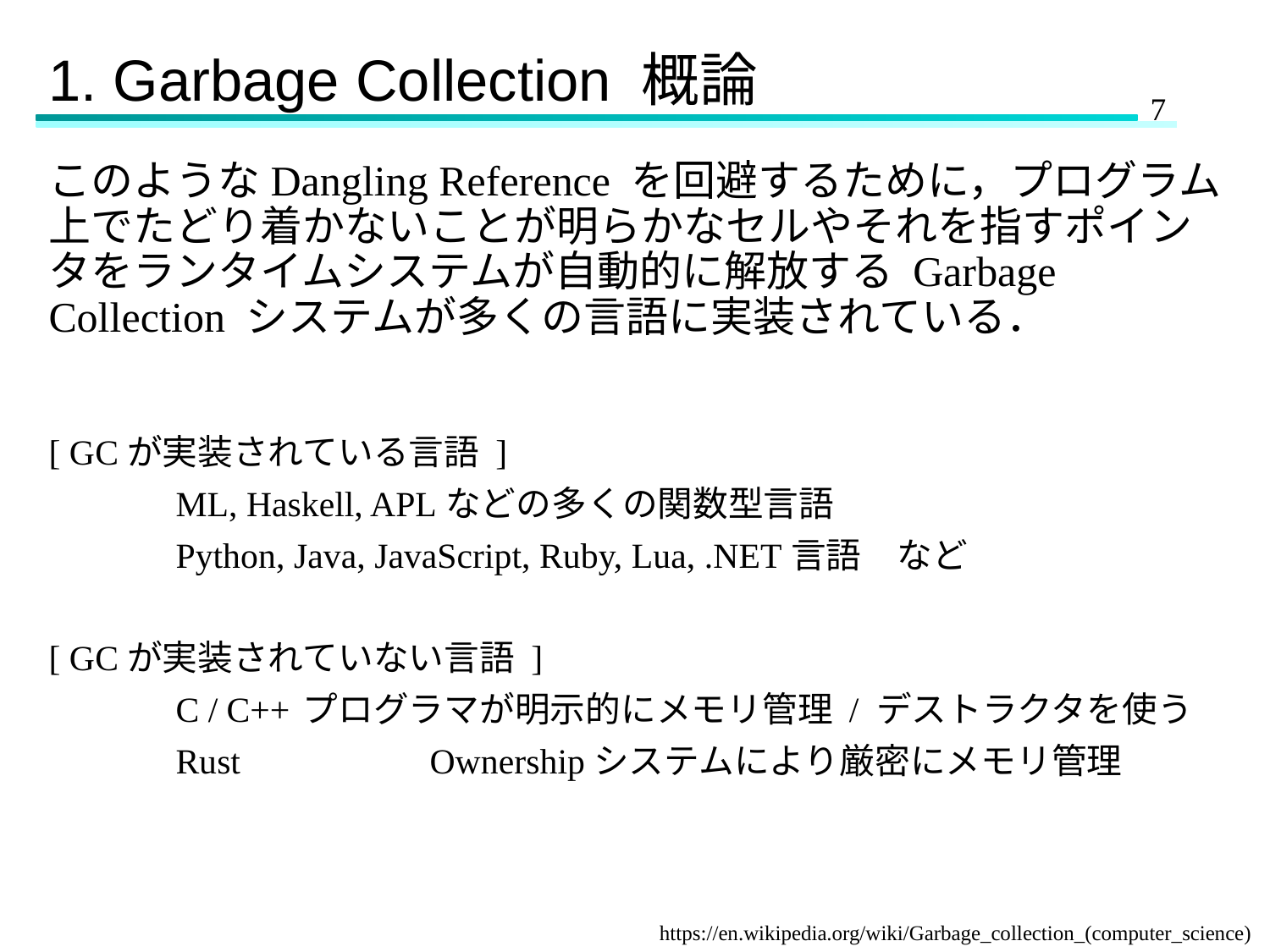

# 1. Garbage Collection 概論
このようなDangling Reference を回避するために，プログラム上でたどり着かないことが明らかなセルやそれを指すポインタをランタイムシステムが自動的に解放する Garbage Collection システムが多くの言語に実装されている．

[ GCが実装されている言語 ]
	ML, Haskell, APLなどの多くの関数型言語
	Python, Java, JavaScript, Ruby, Lua, .NET言語　など

[ GCが実装されていない言語 ]
	C / C++	プログラマが明示的にメモリ管理 / デストラクタを使う
	Rust		Ownershipシステムにより厳密にメモリ管理

https://en.wikipedia.org/wiki/Garbage_collection_(computer_science)